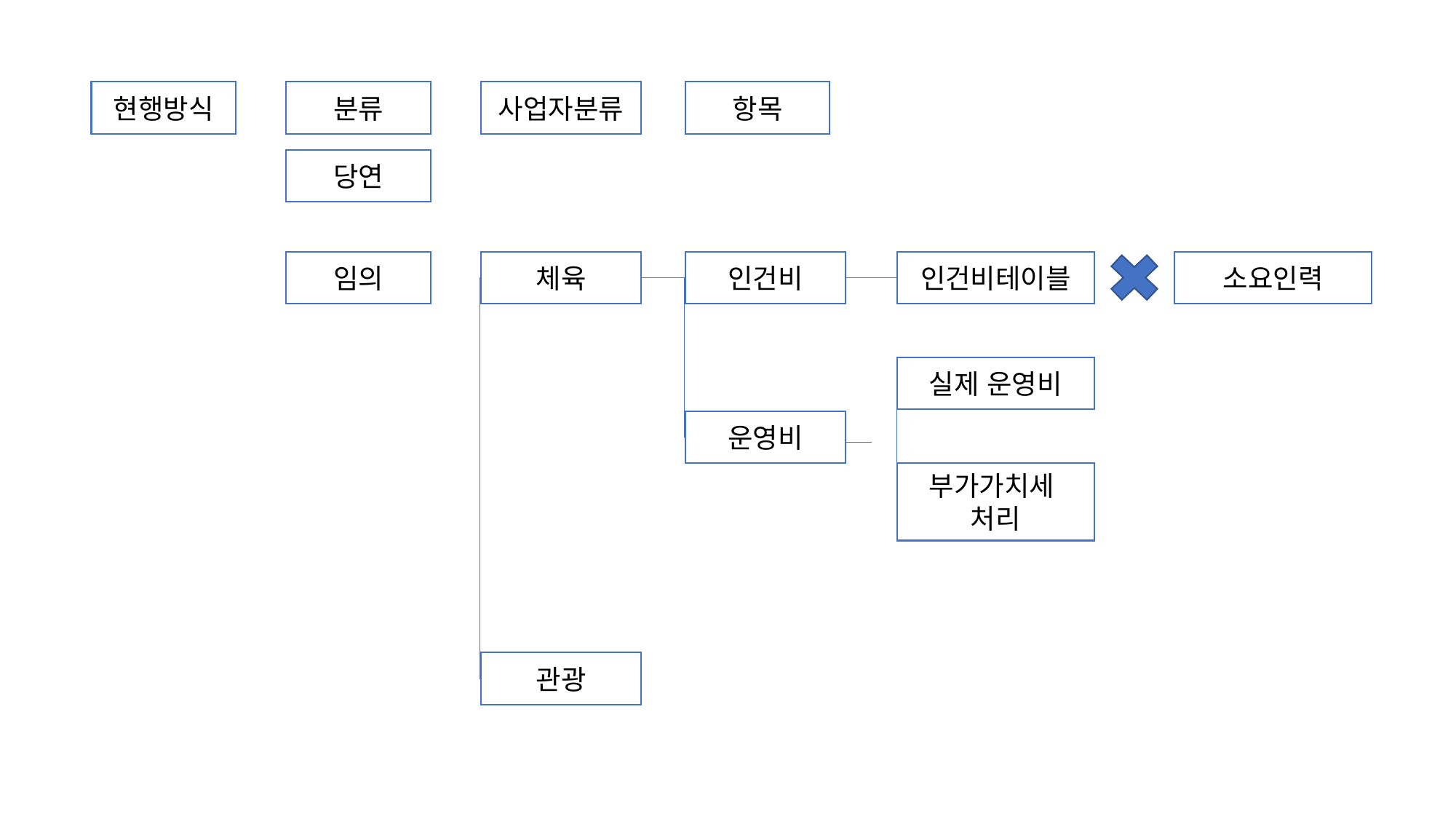

현행방식
분류
사업자분류
항목
당연

임의
체육
인건비
인건비테이블
소요인력
실제 운영비
운영비
부가가치세
처리
관광